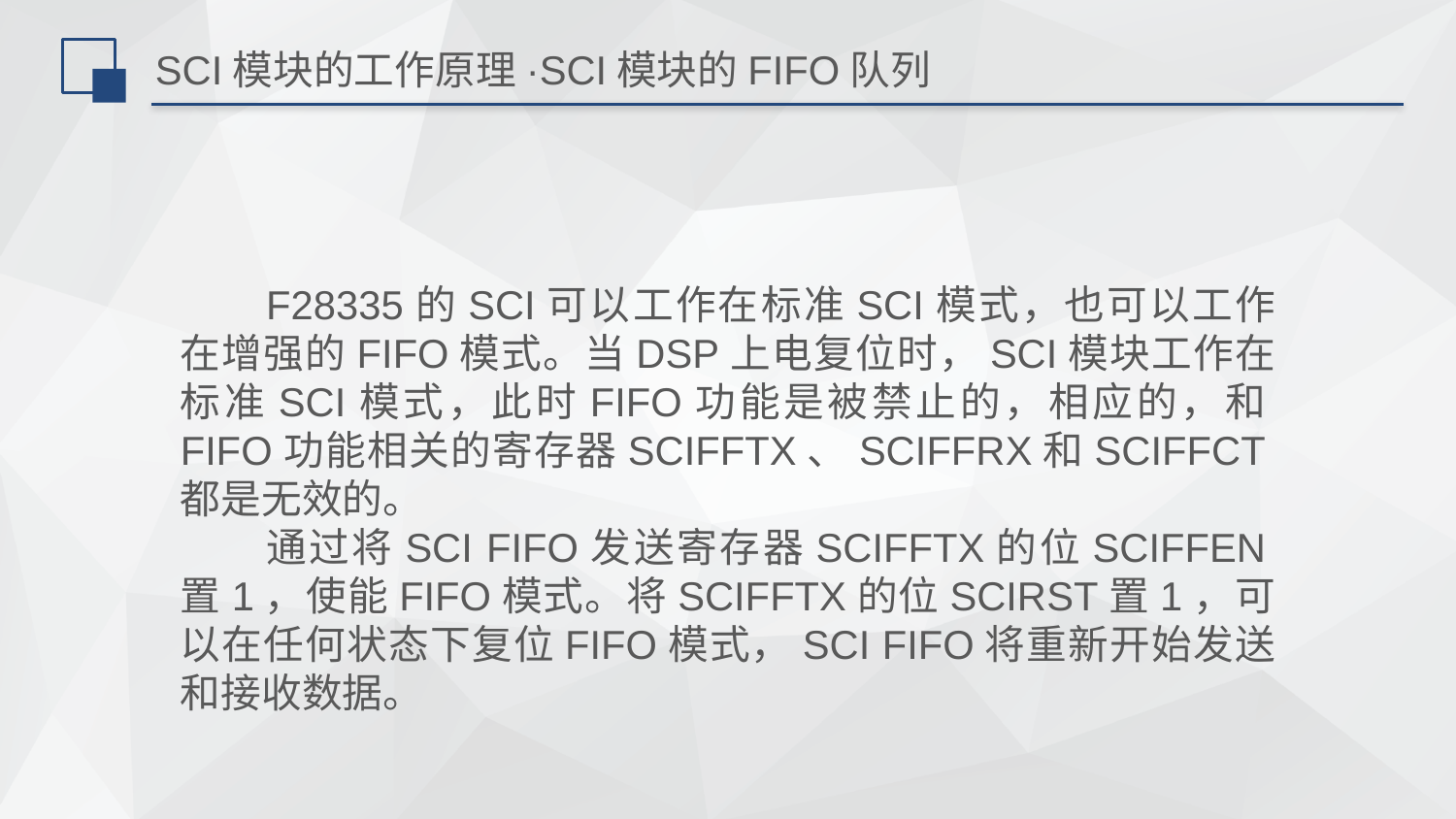

# SCI模块的工作原理·SCI模块的FIFO队列
F28335的SCI可以工作在标准SCI模式，也可以工作在增强的FIFO模式。当DSP上电复位时，SCI模块工作在标准SCI模式，此时FIFO功能是被禁止的，相应的，和FIFO功能相关的寄存器SCIFFTX、SCIFFRX和SCIFFCT都是无效的。
通过将SCI FIFO发送寄存器SCIFFTX的位SCIFFEN置1，使能FIFO模式。将SCIFFTX的位SCIRST置1，可以在任何状态下复位FIFO模式，SCI FIFO将重新开始发送和接收数据。